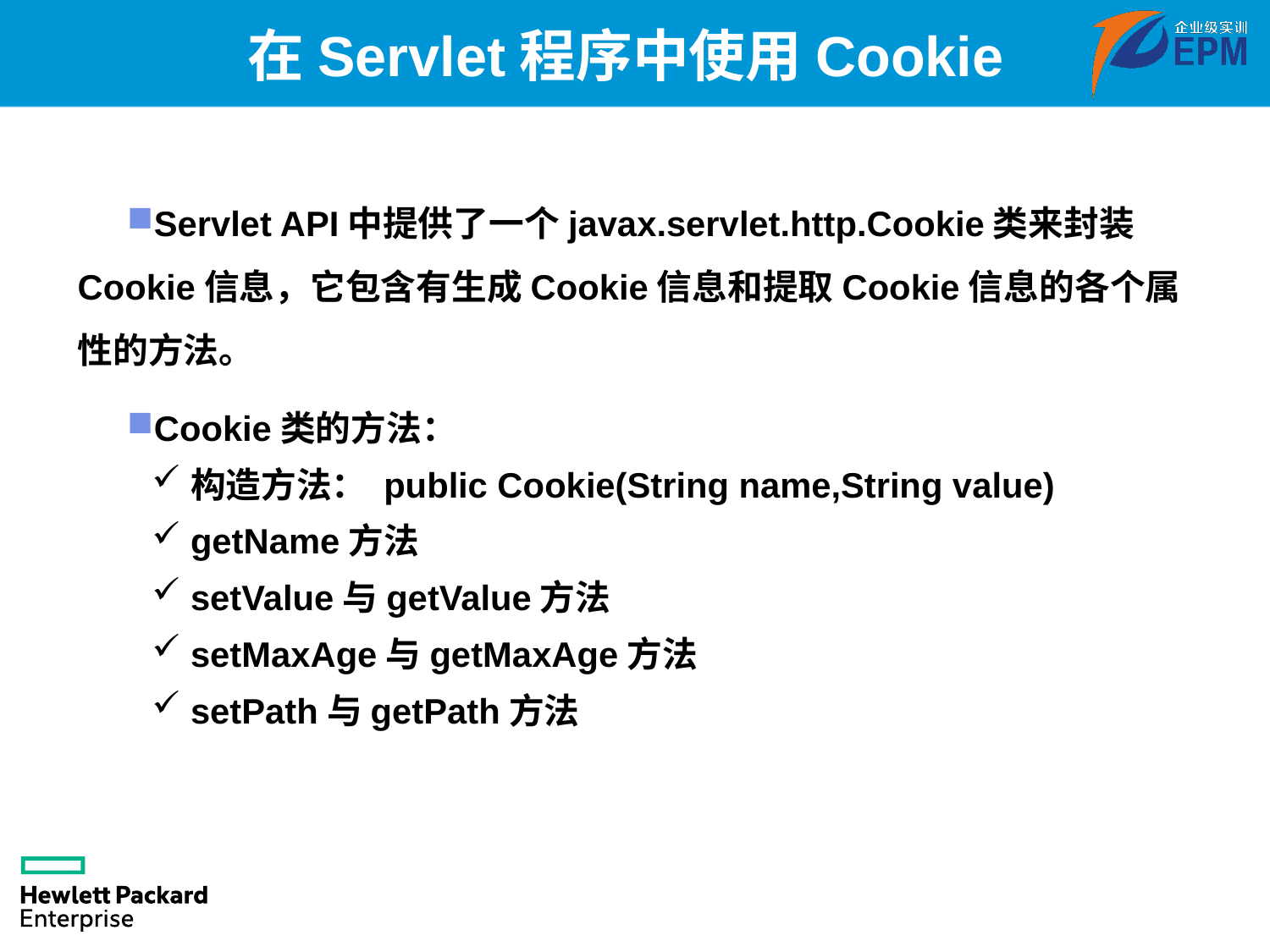

# 在Servlet程序中使用Cookie
Servlet API中提供了一个javax.servlet.http.Cookie类来封装Cookie信息，它包含有生成Cookie信息和提取Cookie信息的各个属性的方法。
Cookie类的方法：
构造方法： public Cookie(String name,String value)
getName方法
setValue与getValue方法
setMaxAge与getMaxAge方法
setPath与getPath方法